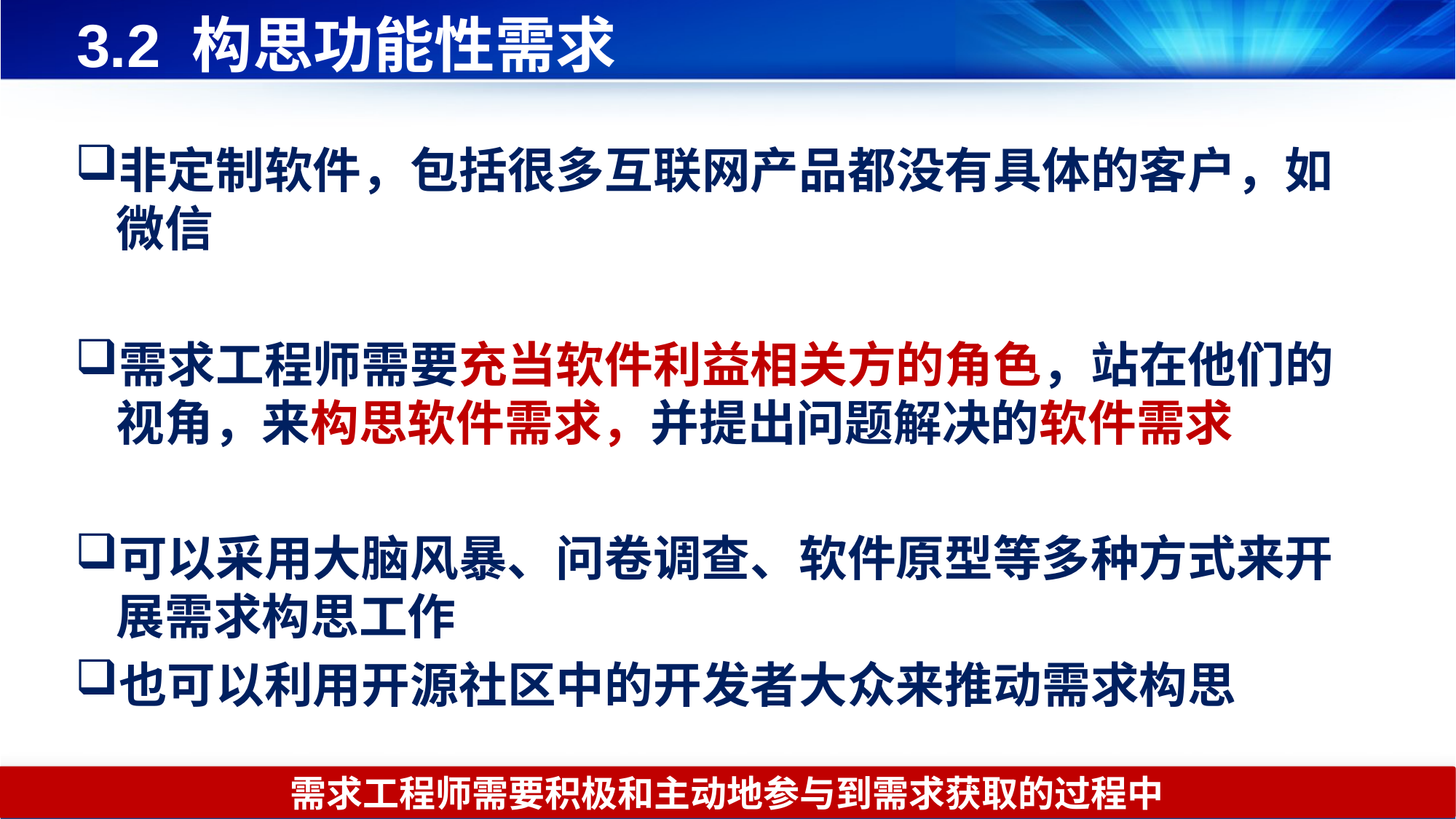

# 3.2 构思功能性需求
非定制软件，包括很多互联网产品都没有具体的客户，如微信

需求工程师需要充当软件利益相关方的角色，站在他们的视角，来构思软件需求，并提出问题解决的软件需求

可以采用大脑风暴、问卷调查、软件原型等多种方式来开展需求构思工作
也可以利用开源社区中的开发者大众来推动需求构思

需求工程师需要积极和主动地参与到需求获取的过程中